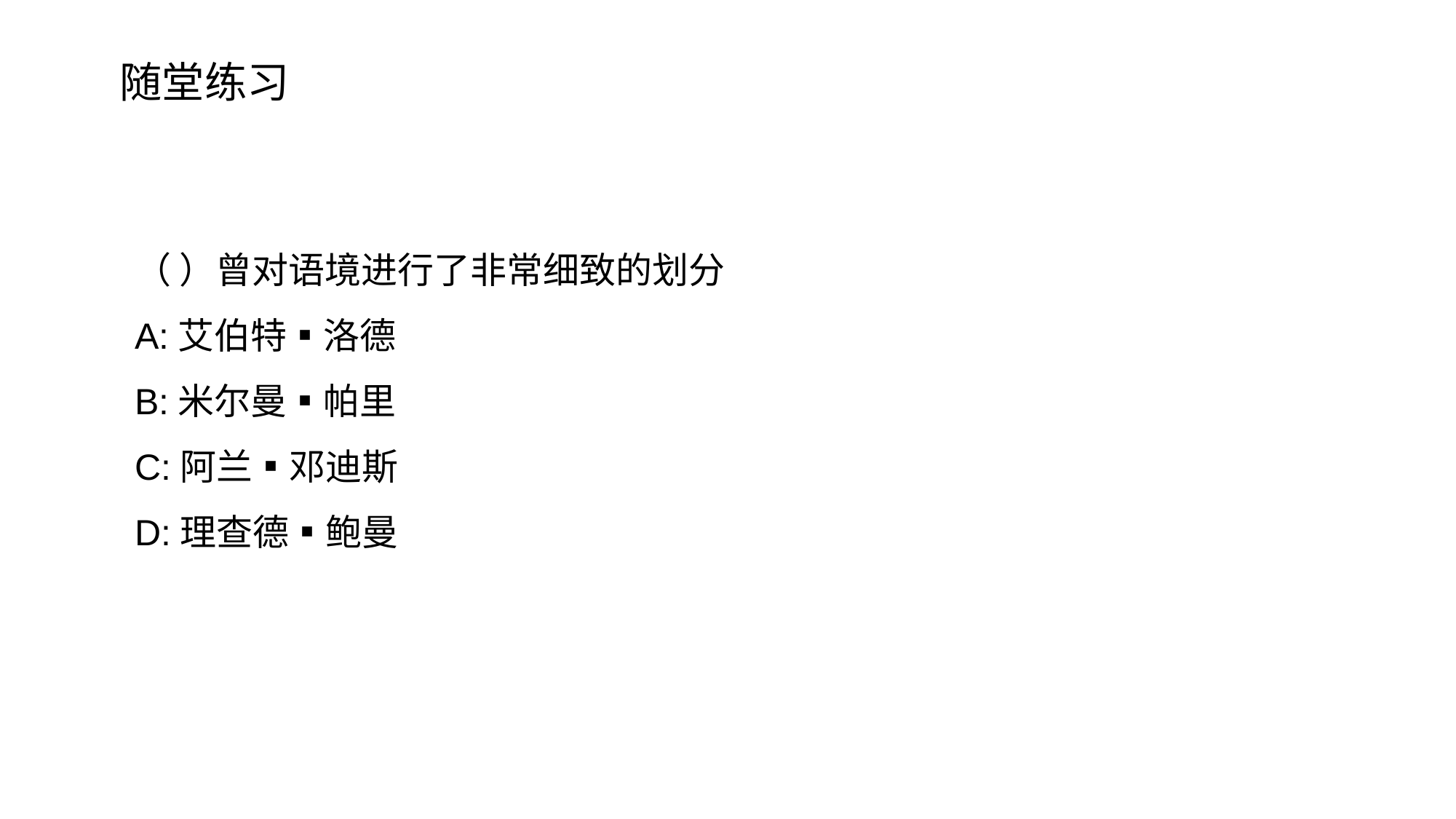

随堂练习
（ ）曾对语境进行了非常细致的划分
A:艾伯特▪洛德
B:米尔曼▪帕里
C:阿兰▪邓迪斯
D:理查德▪鲍曼